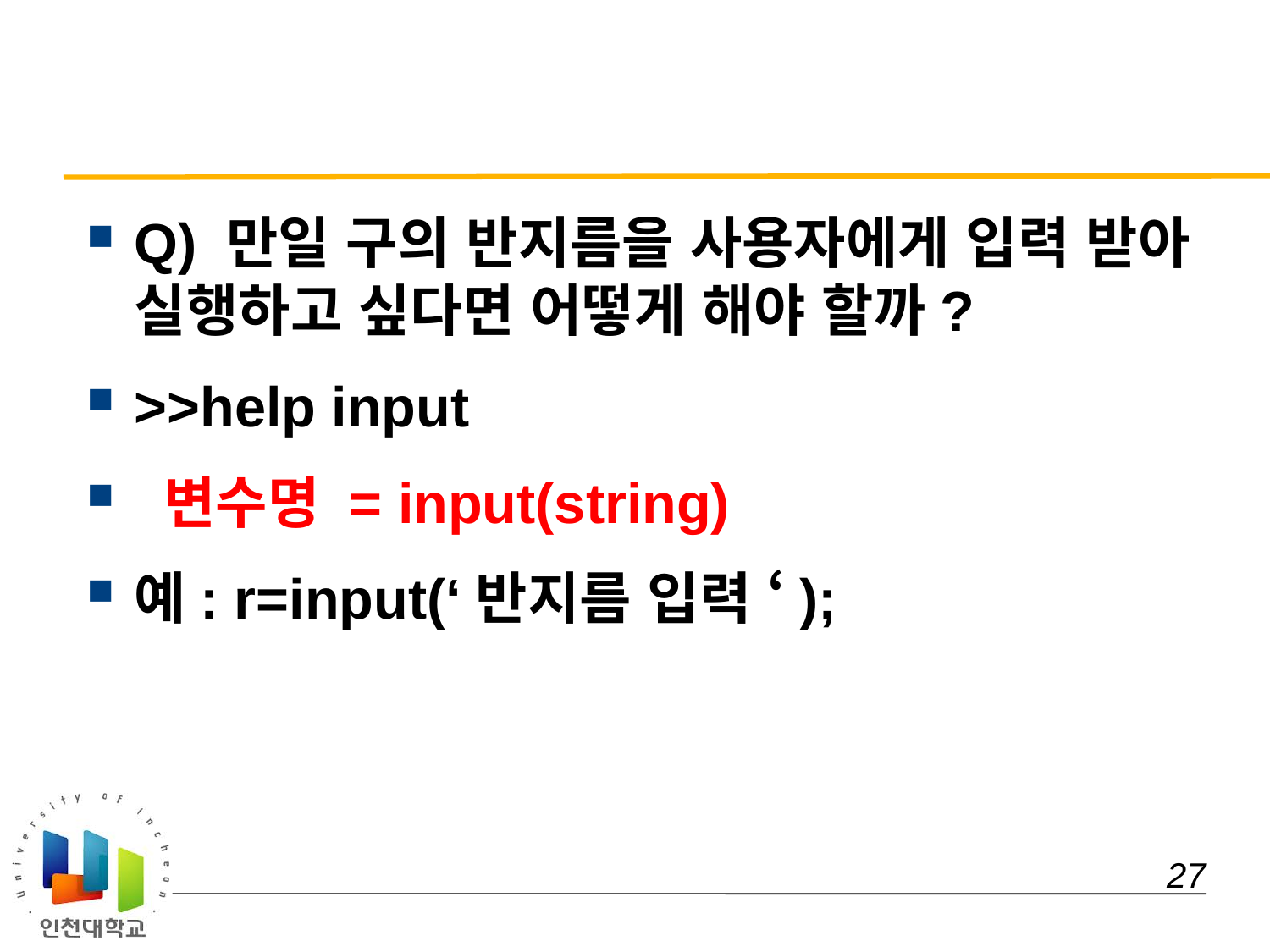

#
Q) 만일 구의 반지름을 사용자에게 입력 받아 실행하고 싶다면 어떻게 해야 할까?
>>help input
 변수명 = input(string)
예: r=input(‘반지름 입력 ‘);

 27